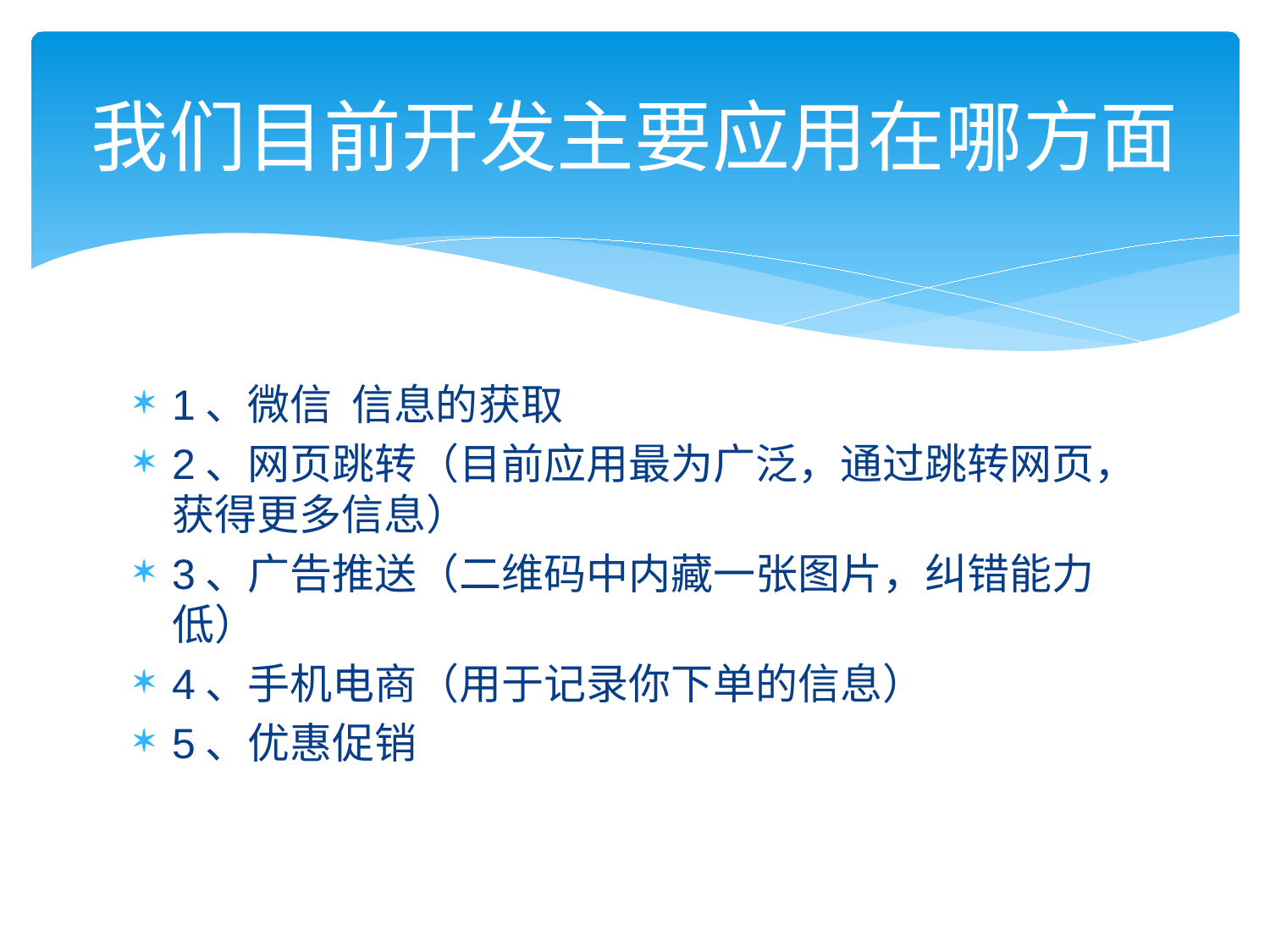

# 我们目前开发主要应用在哪方面
1、微信  信息的获取
2、网页跳转（目前应用最为广泛，通过跳转网页，获得更多信息）
3、广告推送（二维码中内藏一张图片，纠错能力低）
4、手机电商（用于记录你下单的信息）
5、优惠促销